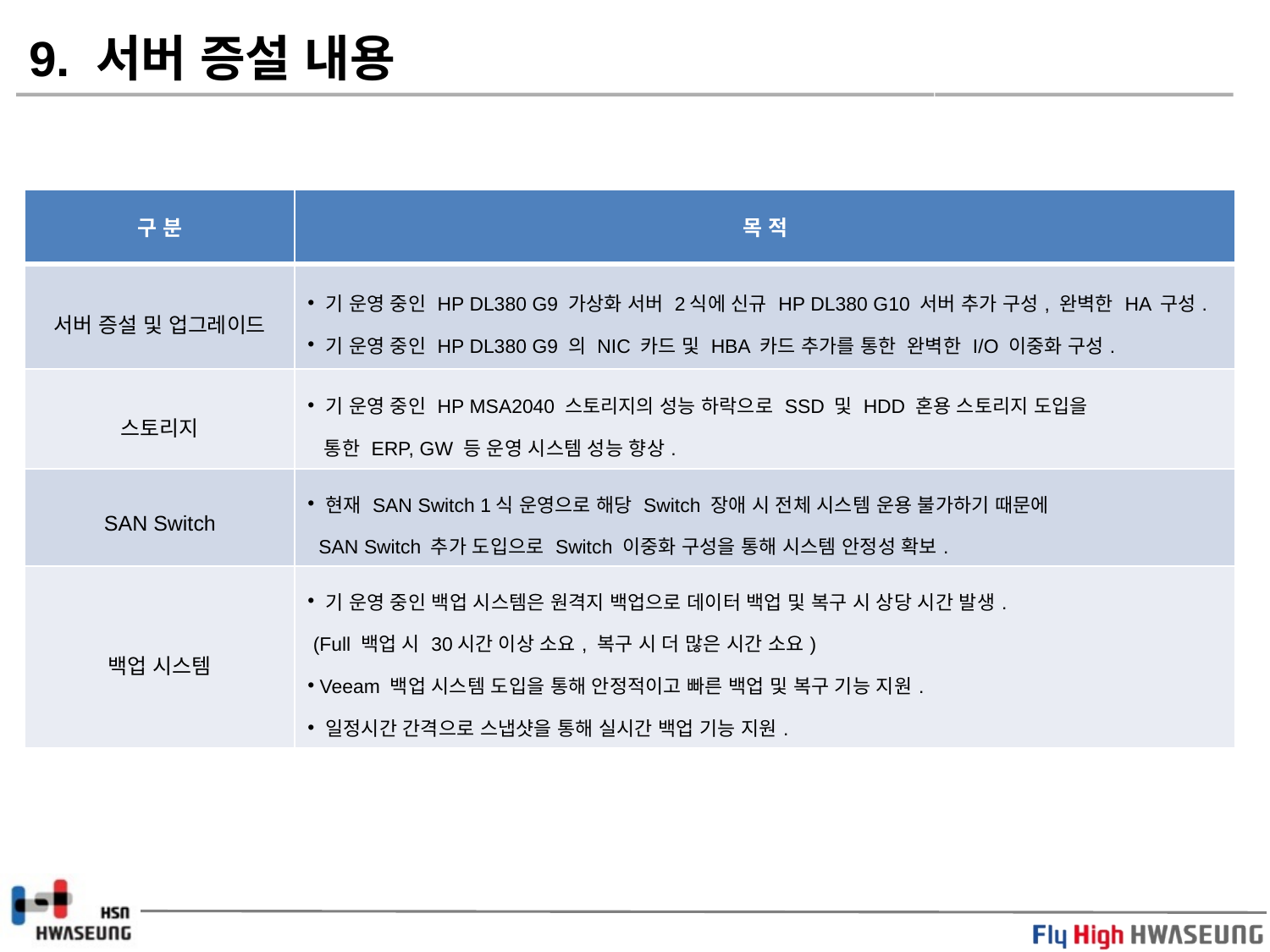

9. 서버 증설 내용

| 구 분 | 목 적 |
| --- | --- |
| 서버 증설 및 업그레이드 | 기 운영 중인 HP DL380 G9 가상화 서버 2식에 신규 HP DL380 G10 서버 추가 구성, 완벽한 HA 구성. 기 운영 중인 HP DL380 G9 의 NIC 카드 및 HBA 카드 추가를 통한 완벽한 I/O 이중화 구성. |
| 스토리지 | 기 운영 중인 HP MSA2040 스토리지의 성능 하락으로 SSD 및 HDD 혼용 스토리지 도입을 통한 ERP, GW 등 운영 시스템 성능 향상. |
| SAN Switch | 현재 SAN Switch 1식 운영으로 해당 Switch 장애 시 전체 시스템 운용 불가하기 때문에 SAN Switch 추가 도입으로 Switch 이중화 구성을 통해 시스템 안정성 확보. |
| 백업 시스템 | 기 운영 중인 백업 시스템은 원격지 백업으로 데이터 백업 및 복구 시 상당 시간 발생. (Full 백업 시 30시간 이상 소요, 복구 시 더 많은 시간 소요) Veeam 백업 시스템 도입을 통해 안정적이고 빠른 백업 및 복구 기능 지원. 일정시간 간격으로 스냅샷을 통해 실시간 백업 기능 지원. |